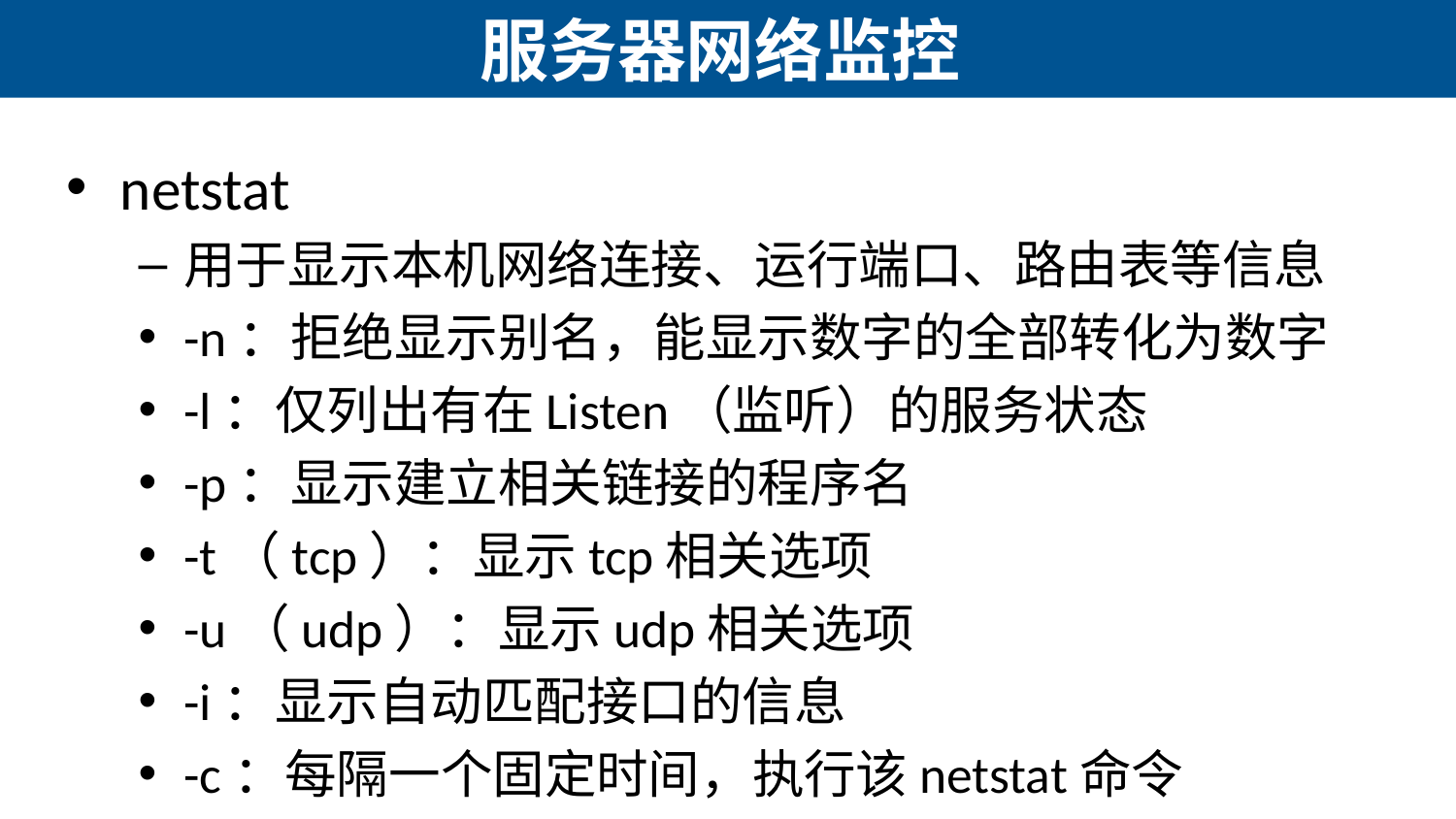

# 服务器网络监控
netstat
用于显示本机网络连接、运行端口、路由表等信息
-n：拒绝显示别名，能显示数字的全部转化为数字
-l：仅列出有在Listen（监听）的服务状态
-p：显示建立相关链接的程序名
-t（tcp）：显示tcp相关选项
-u（udp）：显示udp相关选项
-i：显示自动匹配接口的信息
-c：每隔一个固定时间，执行该netstat命令